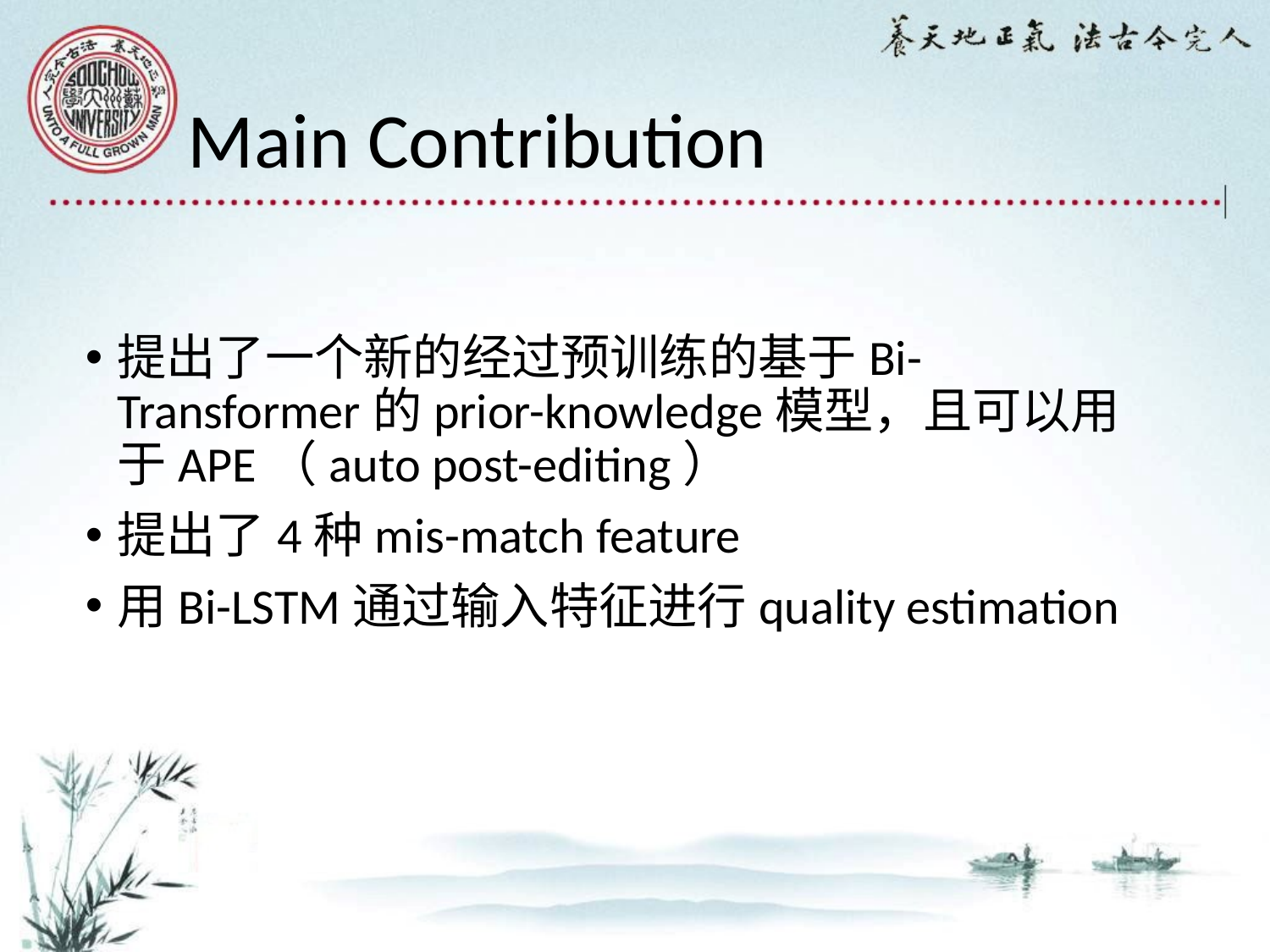

# Main Contribution
提出了一个新的经过预训练的基于Bi-Transformer的prior-knowledge模型，且可以用于APE（auto post-editing）
提出了4种mis-match feature
用Bi-LSTM通过输入特征进行quality estimation